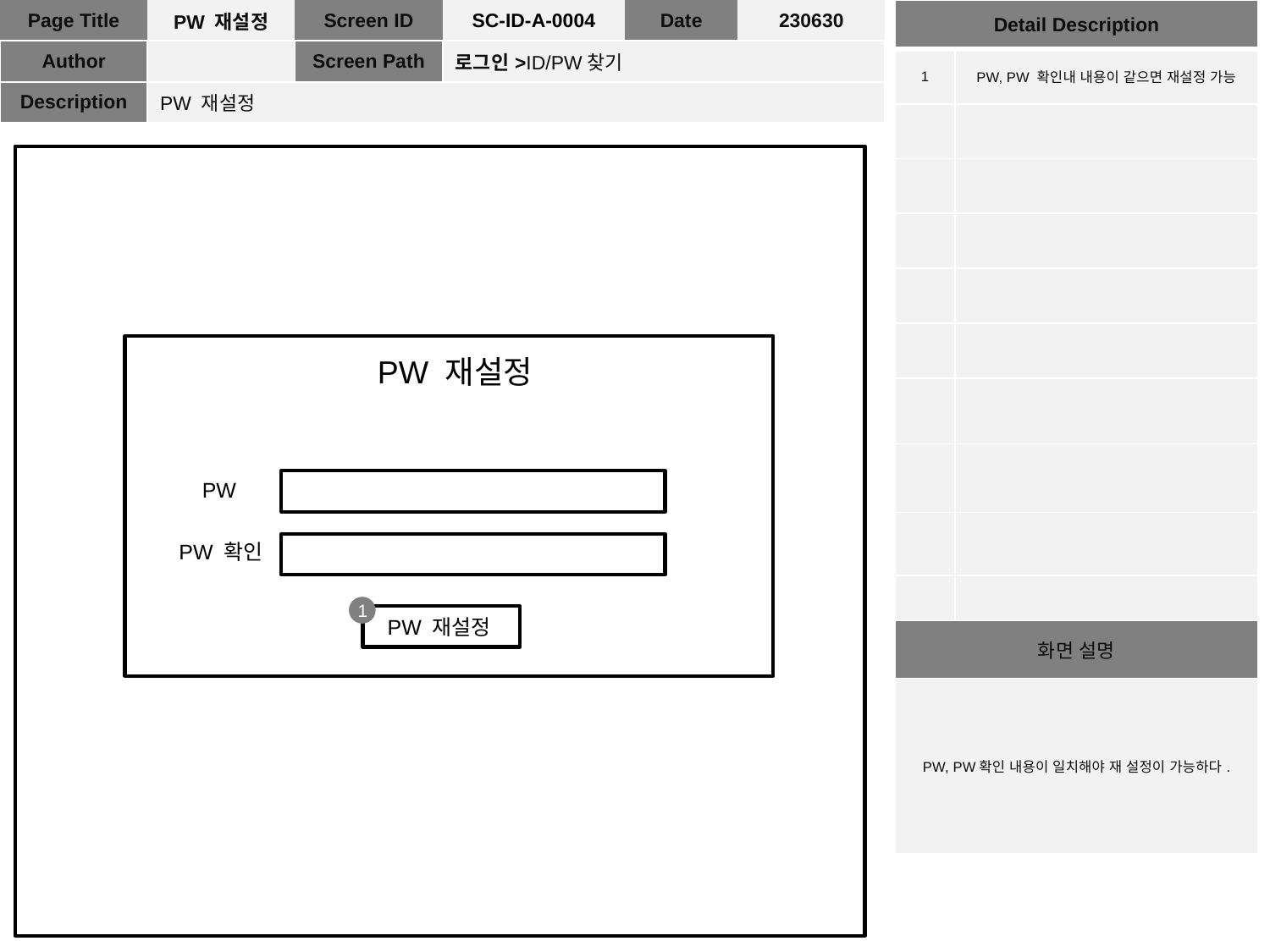

| Page Title | PW 재설정 | Screen ID | SC-ID-A-0004 | Date | 230630 |
| --- | --- | --- | --- | --- | --- |
| Author |  | Screen Path | 로그인>ID/PW찾기 |  |  |
| Description | PW 재설정 |  |  |  |  |
| Detail Description |  |
| --- | --- |
| 1 | PW, PW 확인내 내용이 같으면 재설정 가능 |
|  |  |
|  |  |
|  |  |
|  |  |
|  |  |
|  |  |
|  |  |
|  |  |
|  |  |
| 화면 설명 |  |
| PW, PW확인 내용이 일치해야 재 설정이 가능하다. |  |

PW 재설정
PW

2
PW 확인

1

PW 재설정